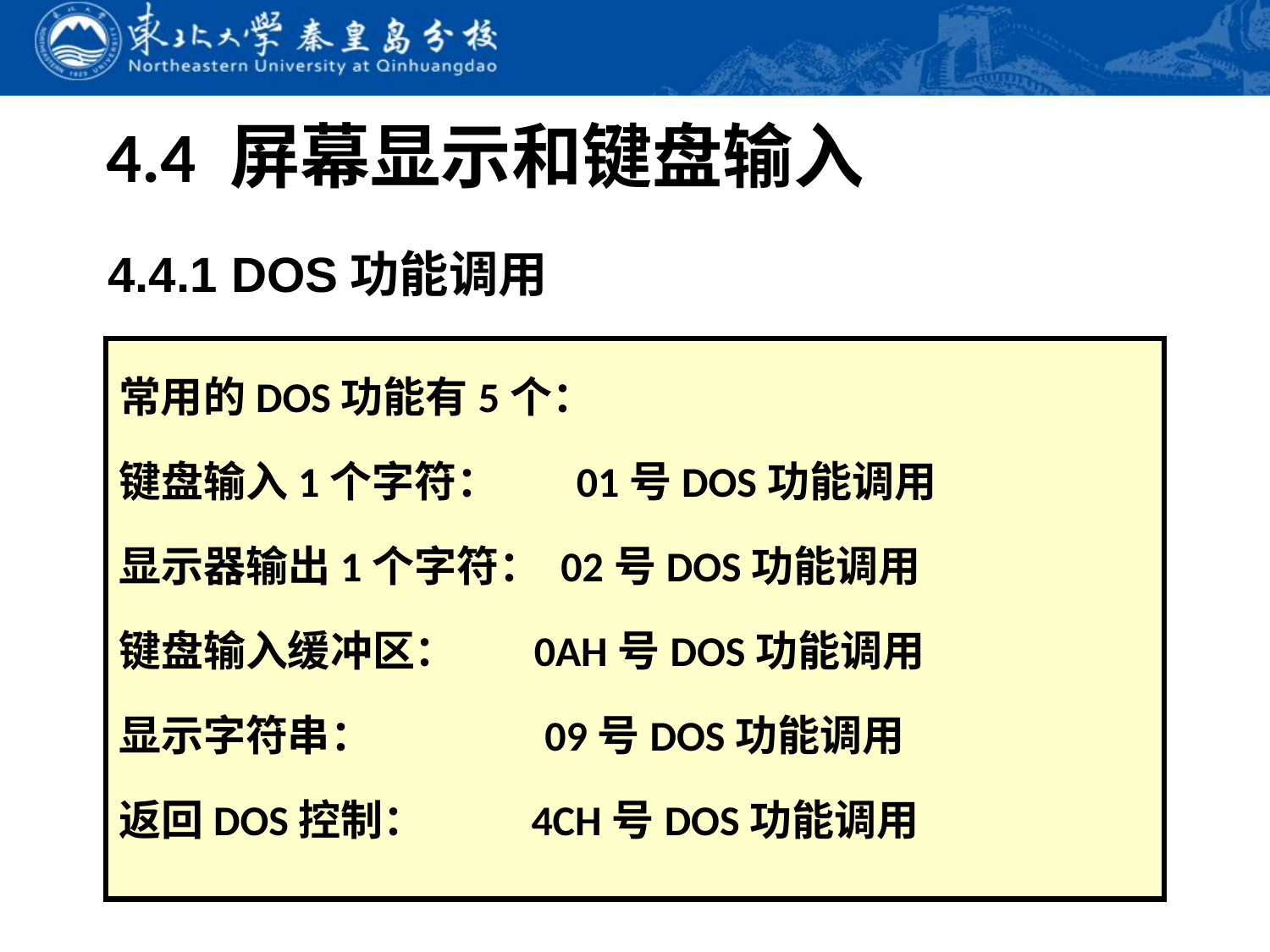

# 4.4 屏幕显示和键盘输入
4.4.1 DOS功能调用
常用的DOS功能有5个：
键盘输入1个字符：  	  01号DOS功能调用
显示器输出1个字符： 02号DOS功能调用
键盘输入缓冲区：       0AH号DOS功能调用
显示字符串：                 09号DOS功能调用
返回DOS控制：          4CH号DOS功能调用